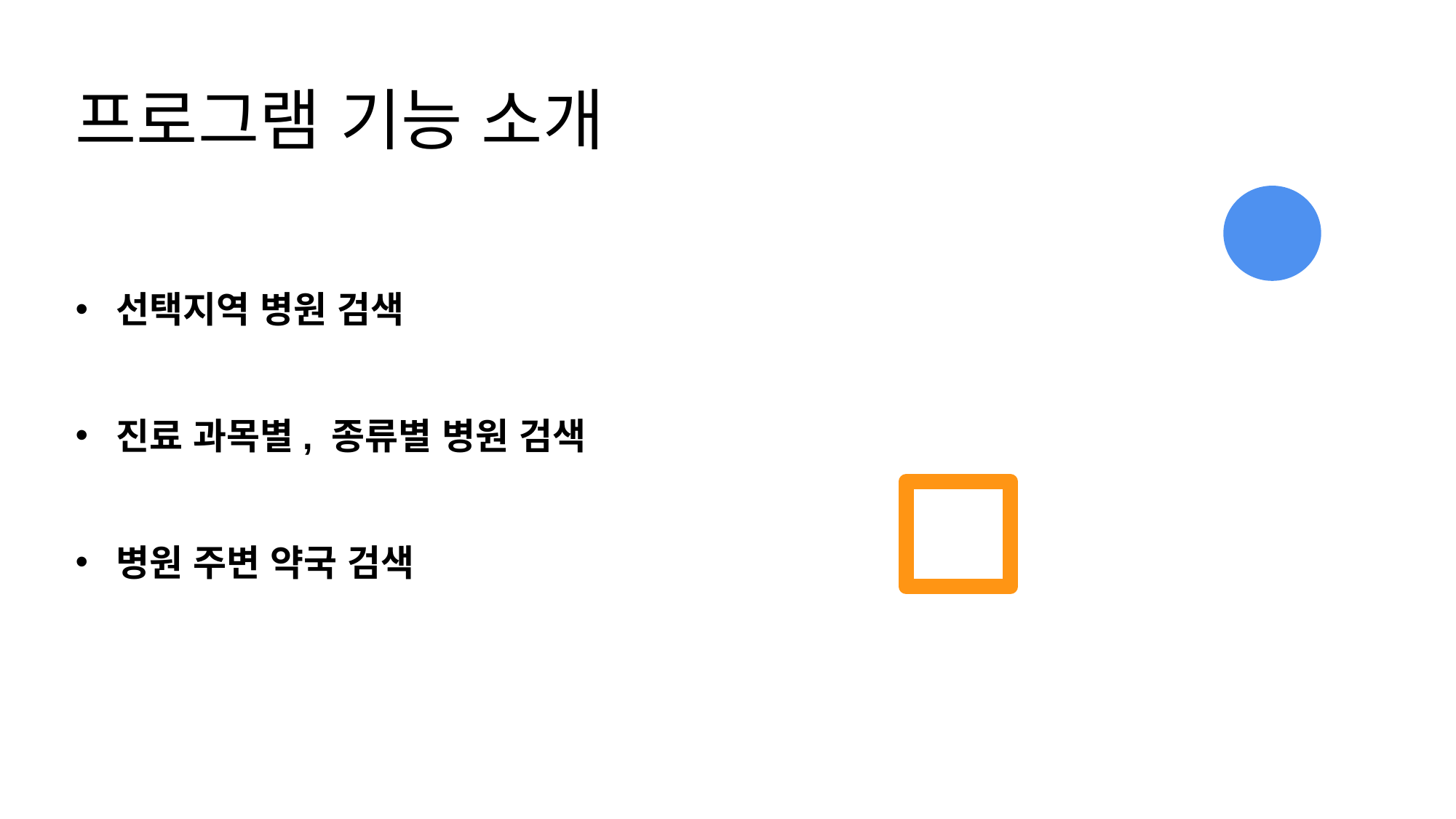

# 프로그램 기능 소개

선택지역 병원 검색

진료 과목별, 종류별 병원 검색

병원 주변 약국 검색